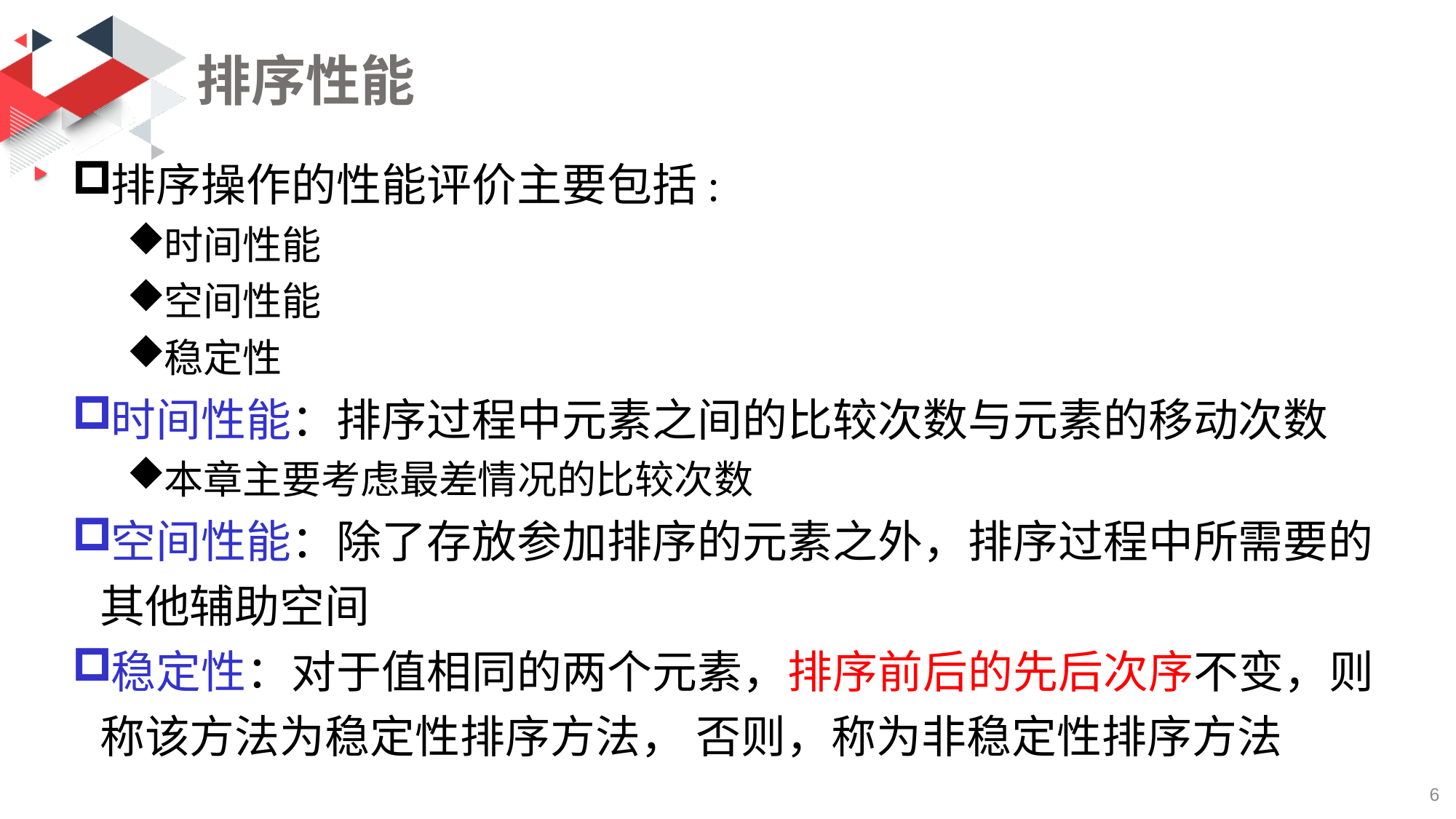

# 排序性能
排序操作的性能评价主要包括:
时间性能
空间性能
稳定性
时间性能：排序过程中元素之间的比较次数与元素的移动次数
本章主要考虑最差情况的比较次数
空间性能：除了存放参加排序的元素之外，排序过程中所需要的其他辅助空间
稳定性：对于值相同的两个元素，排序前后的先后次序不变，则称该方法为稳定性排序方法， 否则，称为非稳定性排序方法

6